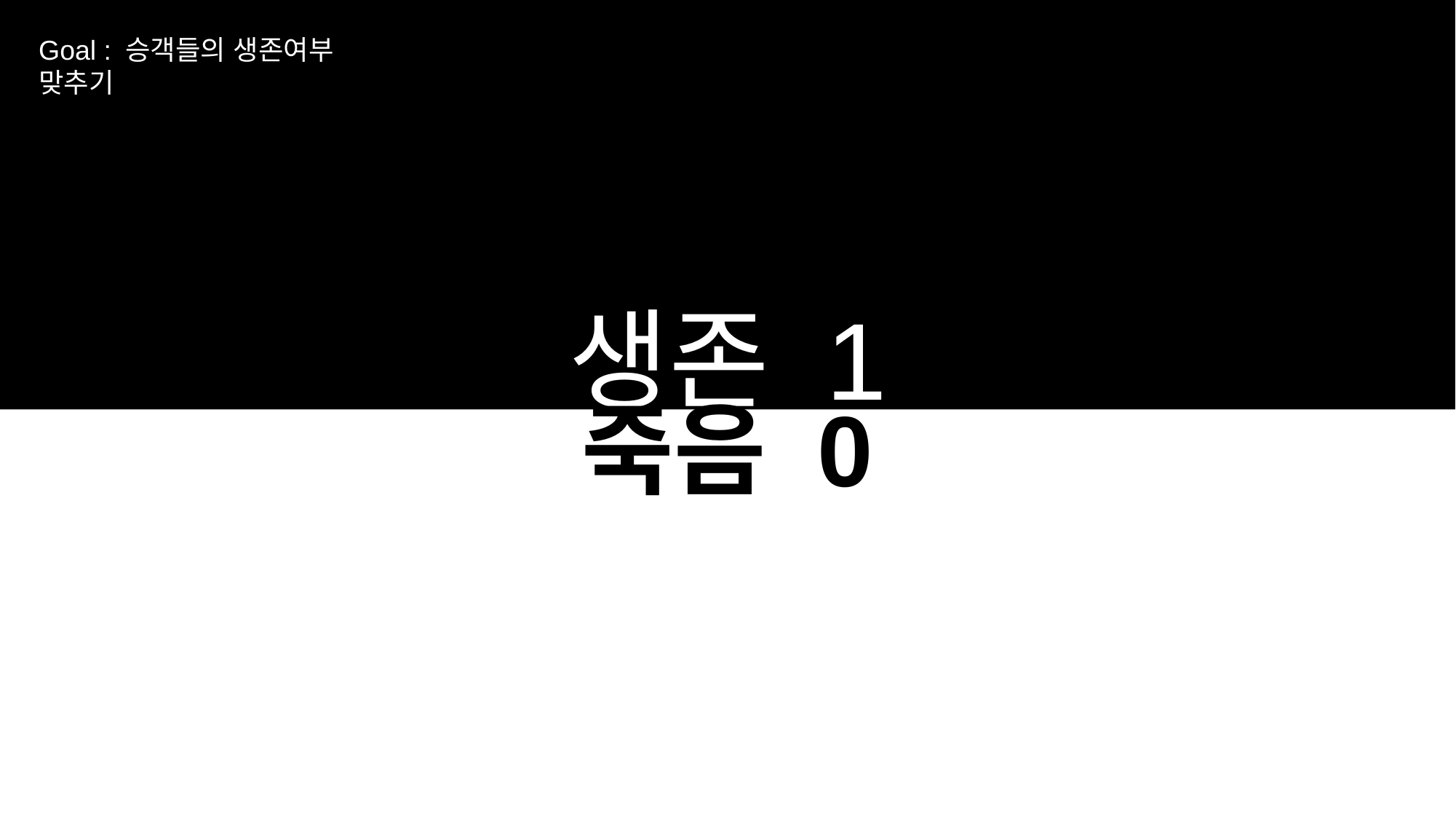

Goal : 승객들의 생존여부 맞추기
생존 1
죽음 0